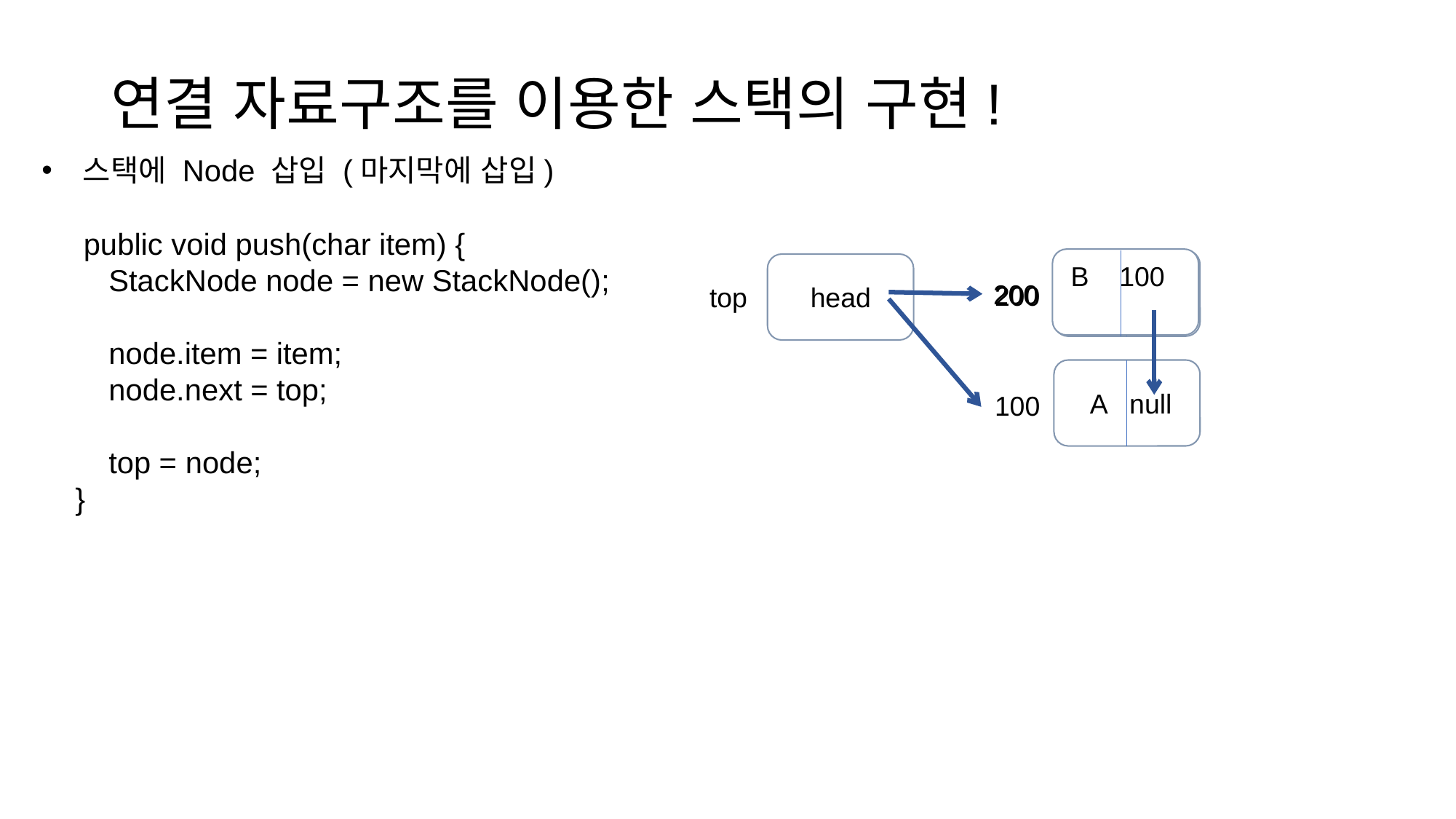

연결 자료구조를 이용한 스택의 구현!
스택에 Node 삽입 (마지막에 삽입)

     public void push(char item) {
        StackNode node = new StackNode();

        node.item = item;
        node.next = top;

        top = node;
    }
B    100
200

200
head
top
 A   null
100